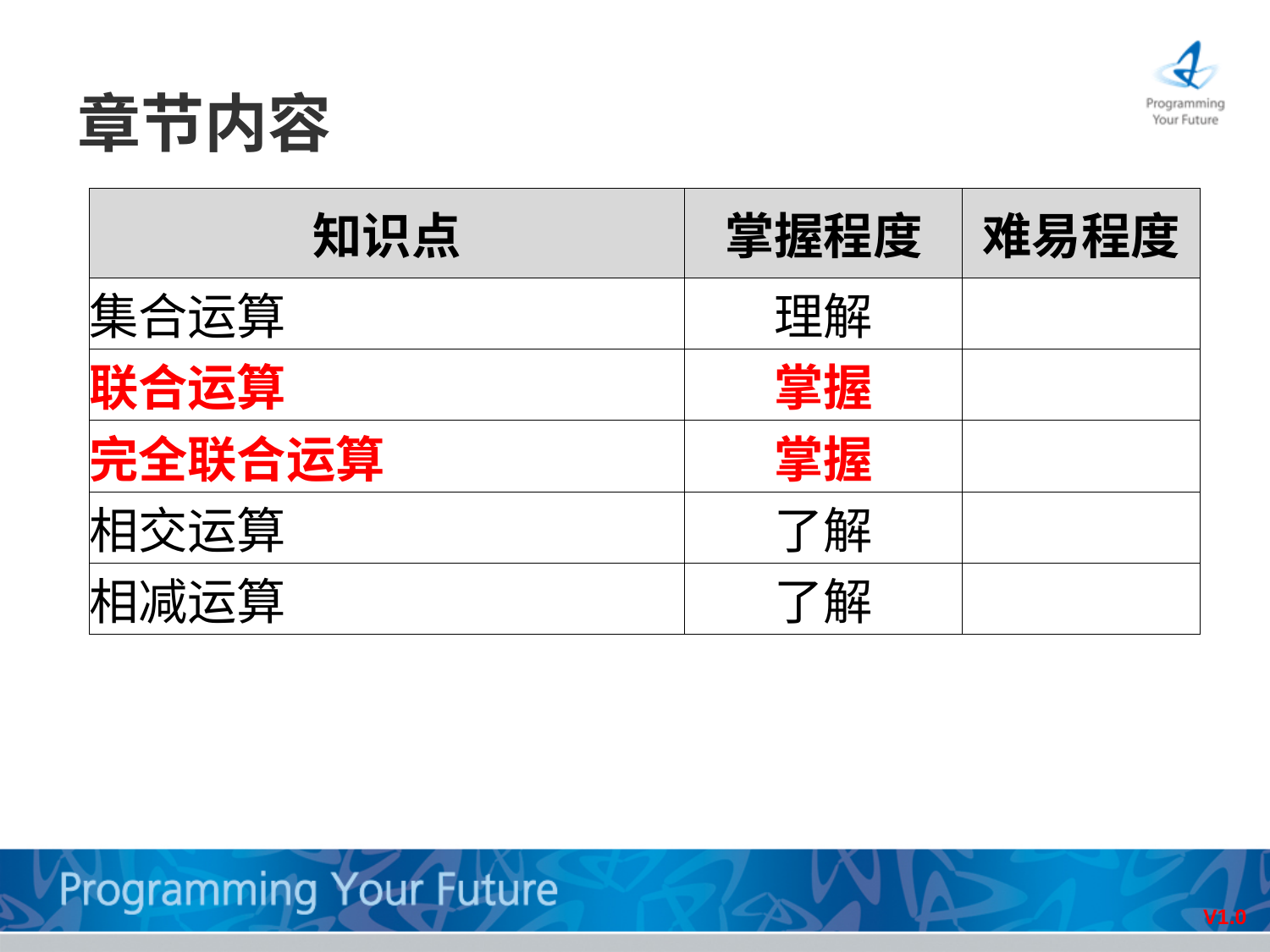

章节内容
| 知识点 | 掌握程度 | 难易程度 |
| --- | --- | --- |
| 集合运算 | 理解 |  |
| 联合运算 | 掌握 |  |
| 完全联合运算 | 掌握 |  |
| 相交运算 | 了解 |  |
| 相减运算 | 了解 |  |